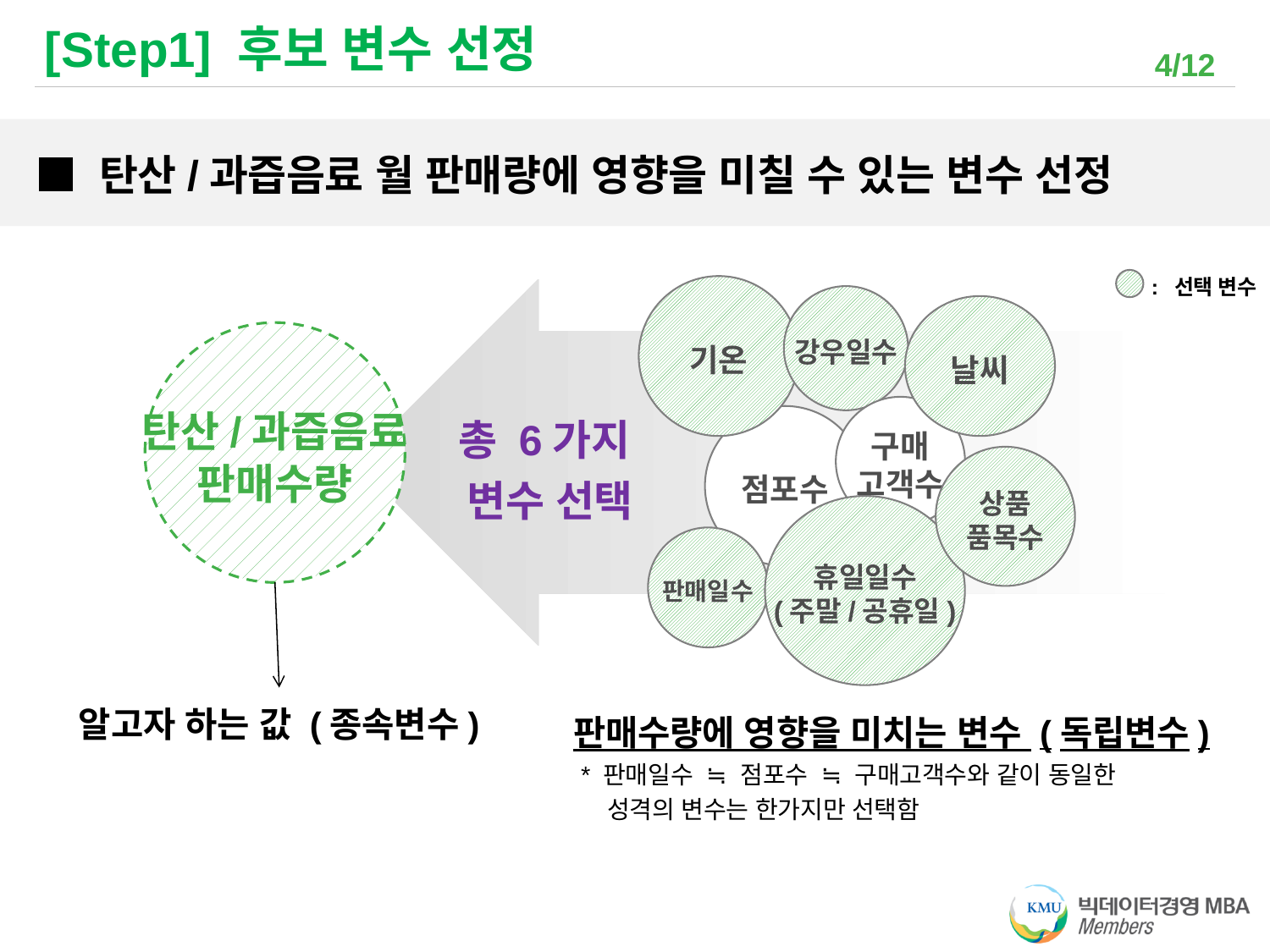

[Step1] 후보 변수 선정

  ■ 탄산/과즙음료 월 판매량에 영향을 미칠 수 있는 변수 선정
  :  선택 변수

기온

강우일수
날씨
탄산/과즙음료
판매수량
구매
고객수
총 6가지
변수 선택
점포수
상품
품목수
휴일일수
(주말/공휴일)
판매일수
알고자 하는 값 (종속변수)
판매수량에 영향을 미치는 변수 (독립변수)
* 판매일수  ≒  점포수  ≒  구매고객수와 같이 동일한
   성격의 변수는 한가지만 선택함